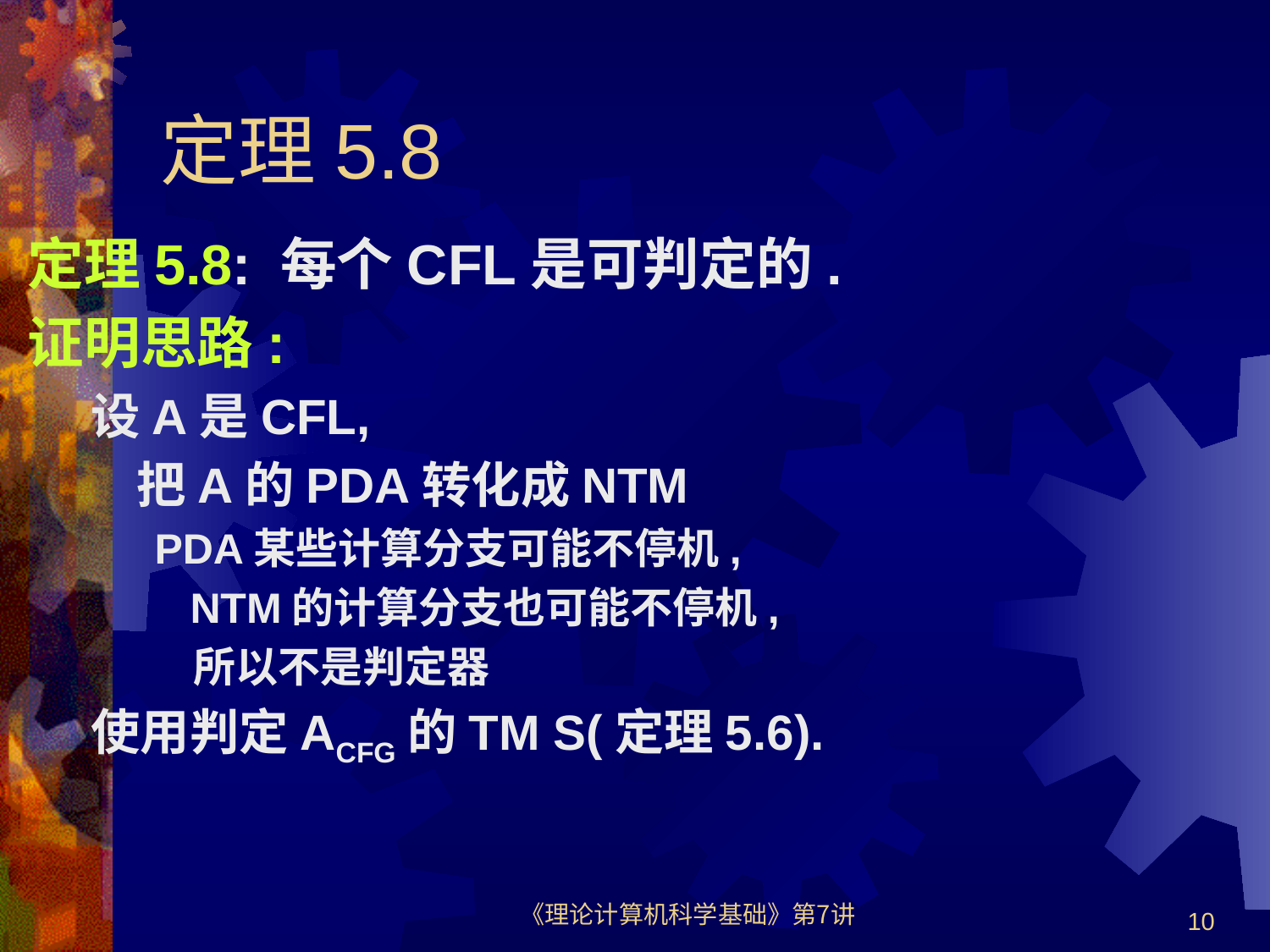

# 定理5.8
定理5.8: 每个CFL是可判定的.
证明思路:
设A是CFL,
   把A的PDA转化成NTM
PDA某些计算分支可能不停机,
   NTM的计算分支也可能不停机,
   所以不是判定器
使用判定ACFG的TM S(定理5.6).
《理论计算机科学基础》第7讲
10